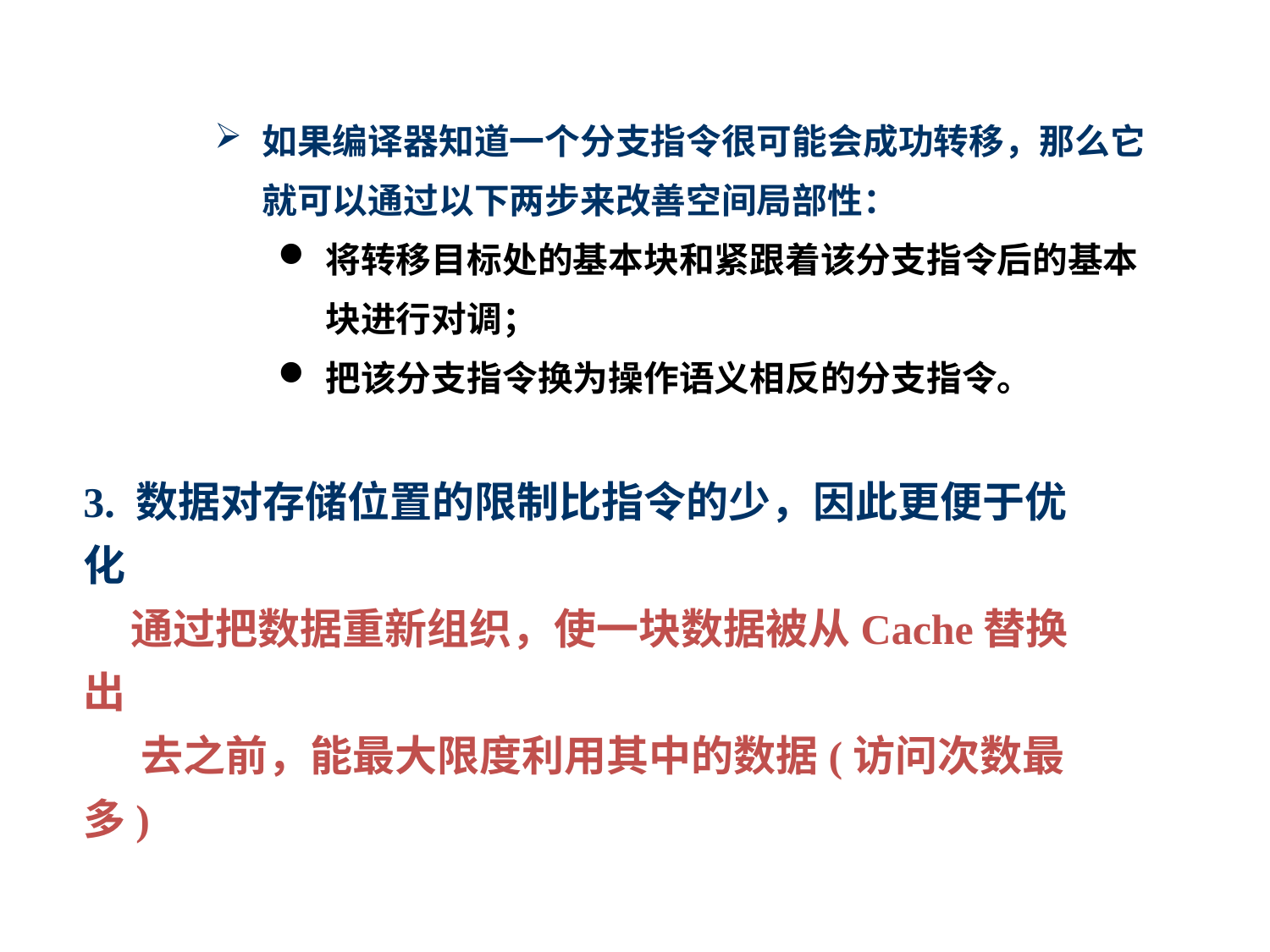

如果编译器知道一个分支指令很可能会成功转移，那么它就可以通过以下两步来改善空间局部性：
将转移目标处的基本块和紧跟着该分支指令后的基本块进行对调；
把该分支指令换为操作语义相反的分支指令。

3. 数据对存储位置的限制比指令的少，因此更便于优化
     通过把数据重新组织，使一块数据被从Cache替换出
     去之前，能最大限度利用其中的数据(访问次数最多)